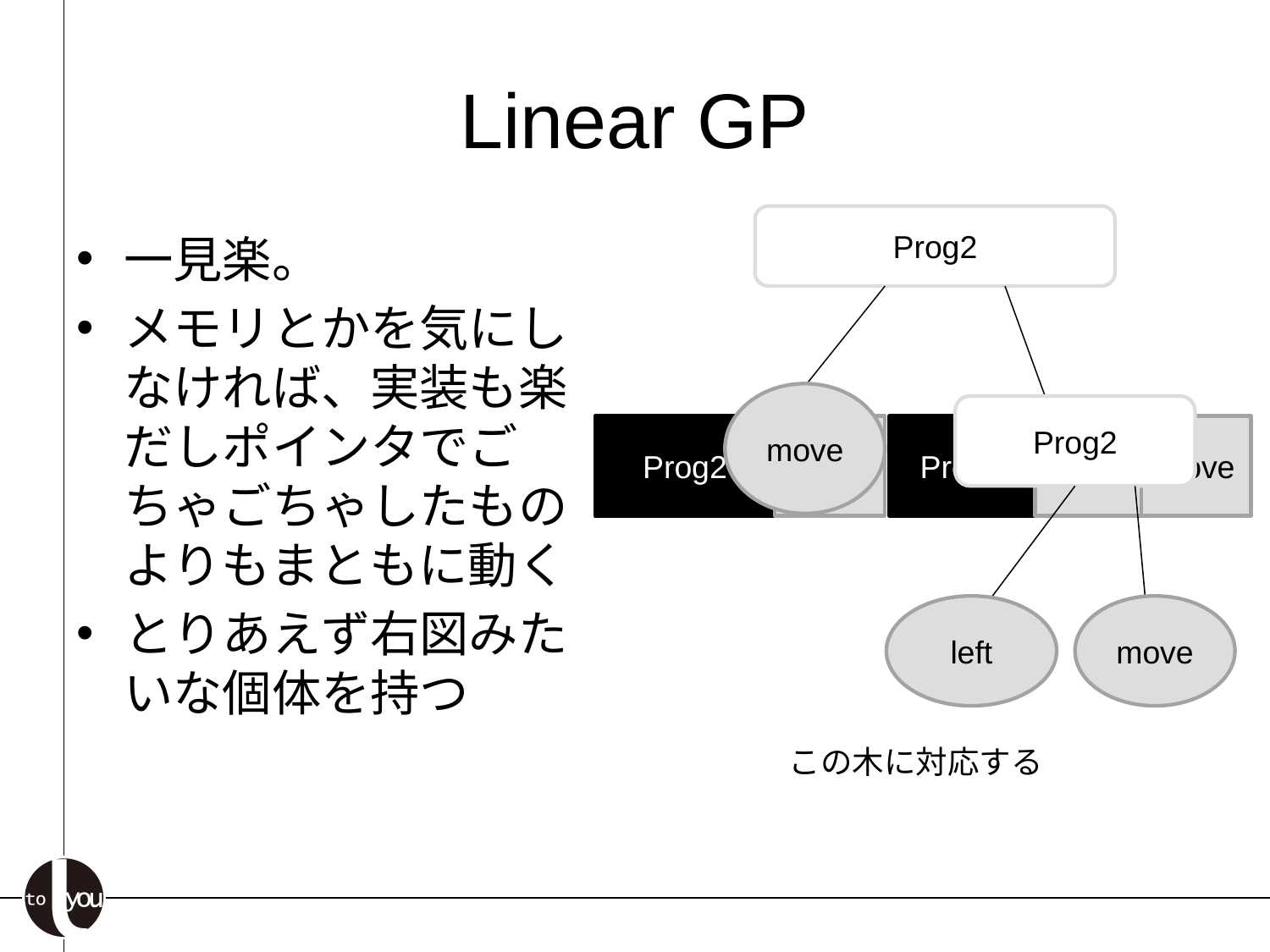

# Linear GP
Prog2
一見楽。
メモリとかを気にしなければ、実装も楽だしポインタでごちゃごちゃしたものよりもまともに動く
とりあえず右図みたいな個体を持つ
move
Prog2
Prog2
move
Prog2
left
move
left
move
この木に対応する